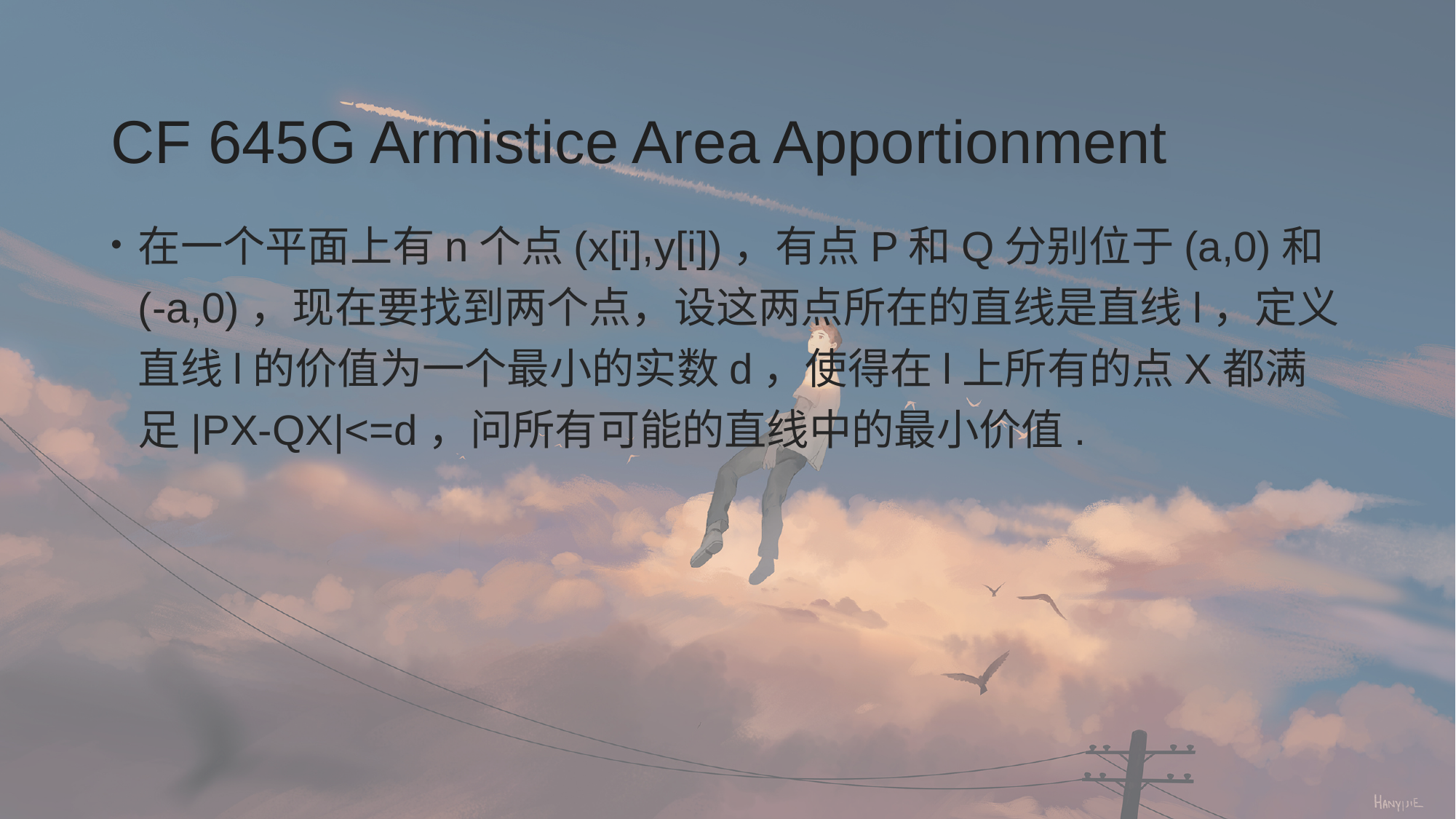

# CF 645G Armistice Area Apportionment
在一个平面上有n个点(x[i],y[i])，有点P和Q分别位于(a,0)和(-a,0)，现在要找到两个点，设这两点所在的直线是直线l，定义直线l的价值为一个最小的实数d，使得在l上所有的点X都满足|PX-QX|<=d，问所有可能的直线中的最小价值.